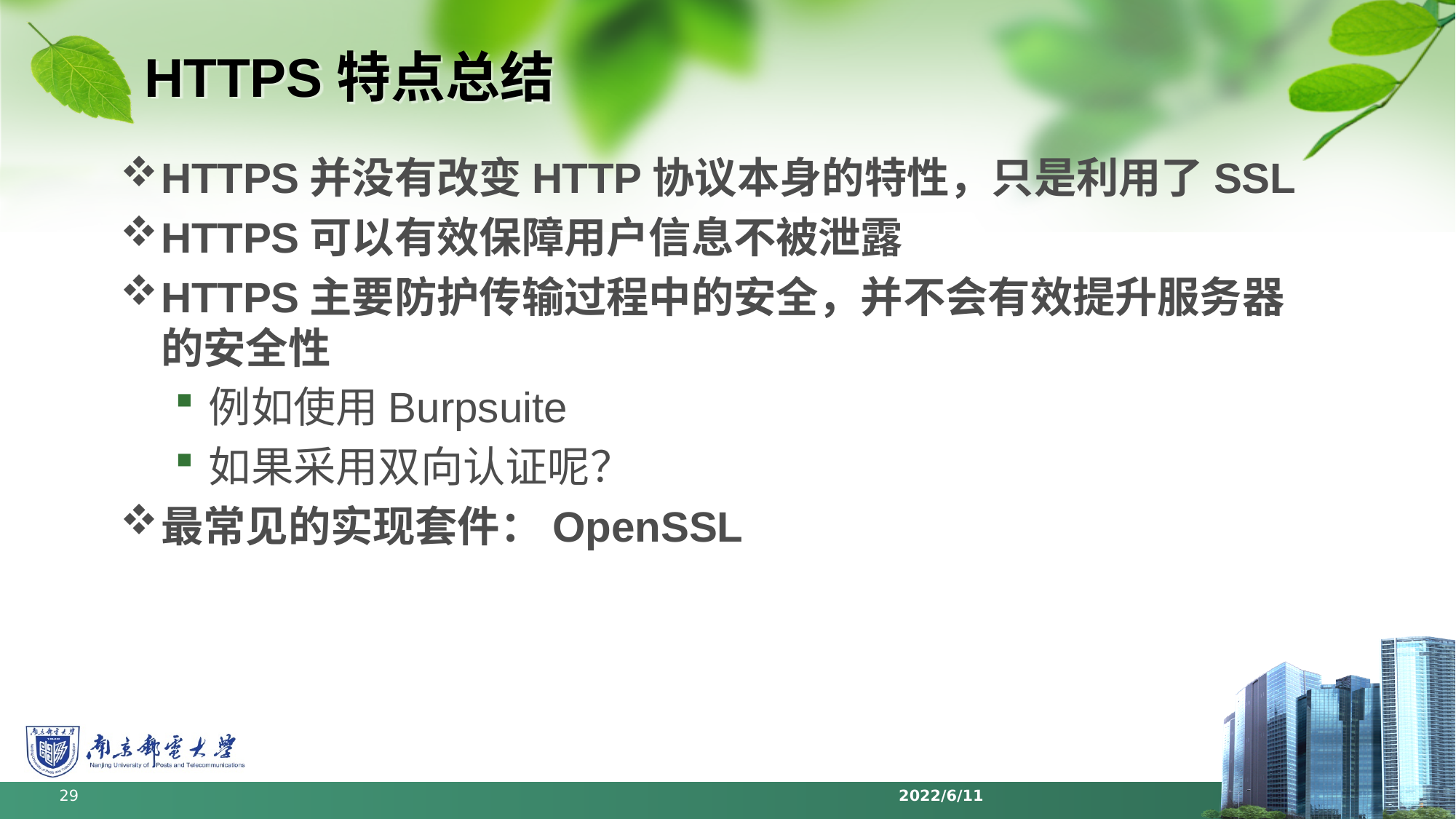

# HTTPS特点总结
HTTPS并没有改变HTTP协议本身的特性，只是利用了SSL
HTTPS可以有效保障用户信息不被泄露
HTTPS主要防护传输过程中的安全，并不会有效提升服务器的安全性
例如使用Burpsuite
如果采用双向认证呢？
最常见的实现套件：OpenSSL
29
2022/6/11